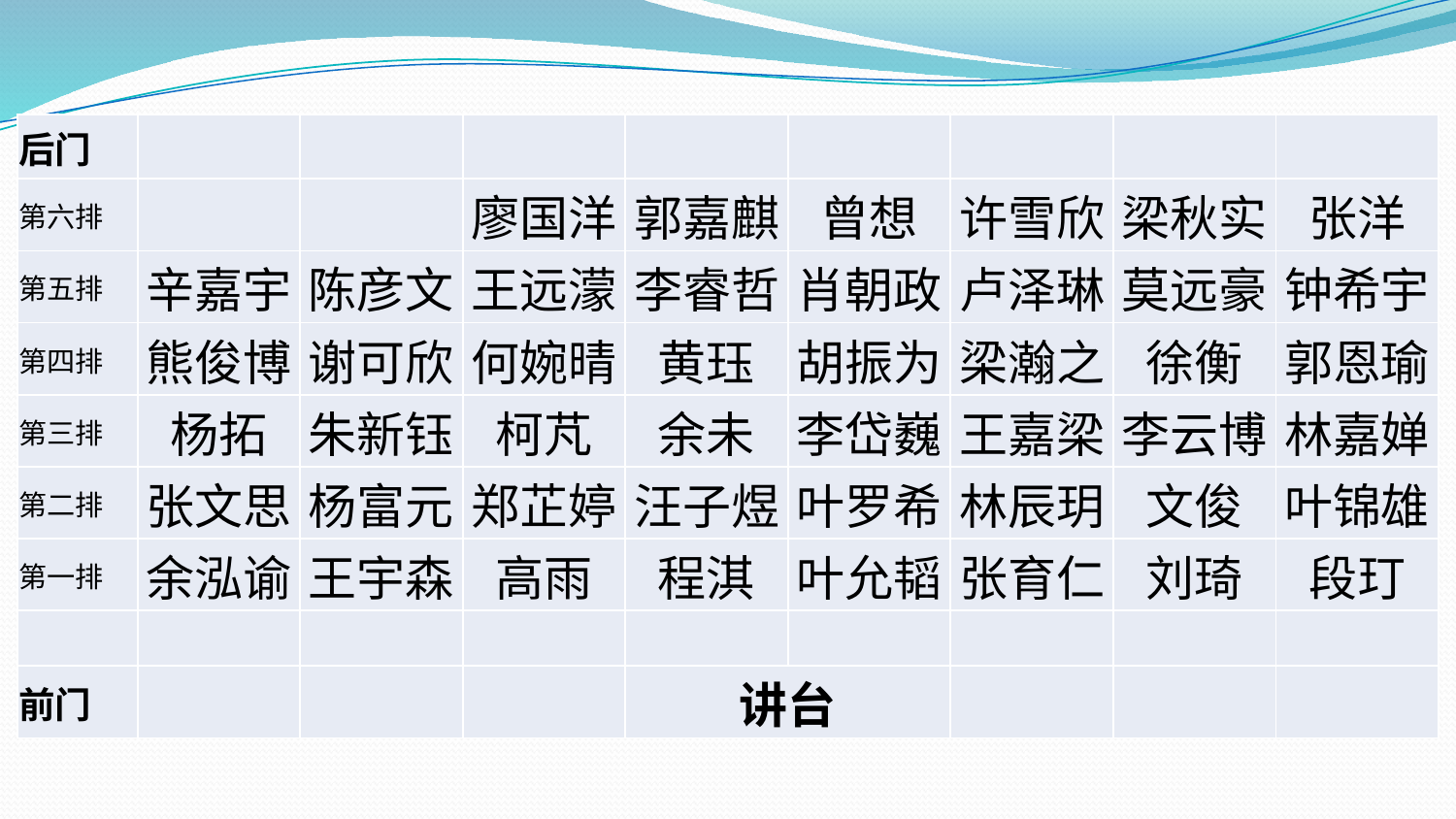

| 后门 |  |  |  |  |  |  |  |  |
| --- | --- | --- | --- | --- | --- | --- | --- | --- |
| 第六排 |  |  | 廖国洋 | 郭嘉麒 | 曾想 | 许雪欣 | 梁秋实 | 张洋 |
| 第五排 | 辛嘉宇 | 陈彦文 | 王远濛 | 李睿哲 | 肖朝政 | 卢泽琳 | 莫远豪 | 钟希宇 |
| 第四排 | 熊俊博 | 谢可欣 | 何婉晴 | 黄珏 | 胡振为 | 梁瀚之 | 徐衡 | 郭恩瑜 |
| 第三排 | 杨拓 | 朱新钰 | 柯芃 | 余未 | 李岱巍 | 王嘉梁 | 李云博 | 林嘉婵 |
| 第二排 | 张文思 | 杨富元 | 郑芷婷 | 汪子煜 | 叶罗希 | 林辰玥 | 文俊 | 叶锦雄 |
| 第一排 | 余泓谕 | 王宇森 | 高雨 | 程淇 | 叶允韬 | 张育仁 | 刘琦 | 段玎 |
|  |  |  |  |  |  |  |  |  |
| 前门 |  |  |  | 讲台 |  |  |  |  |